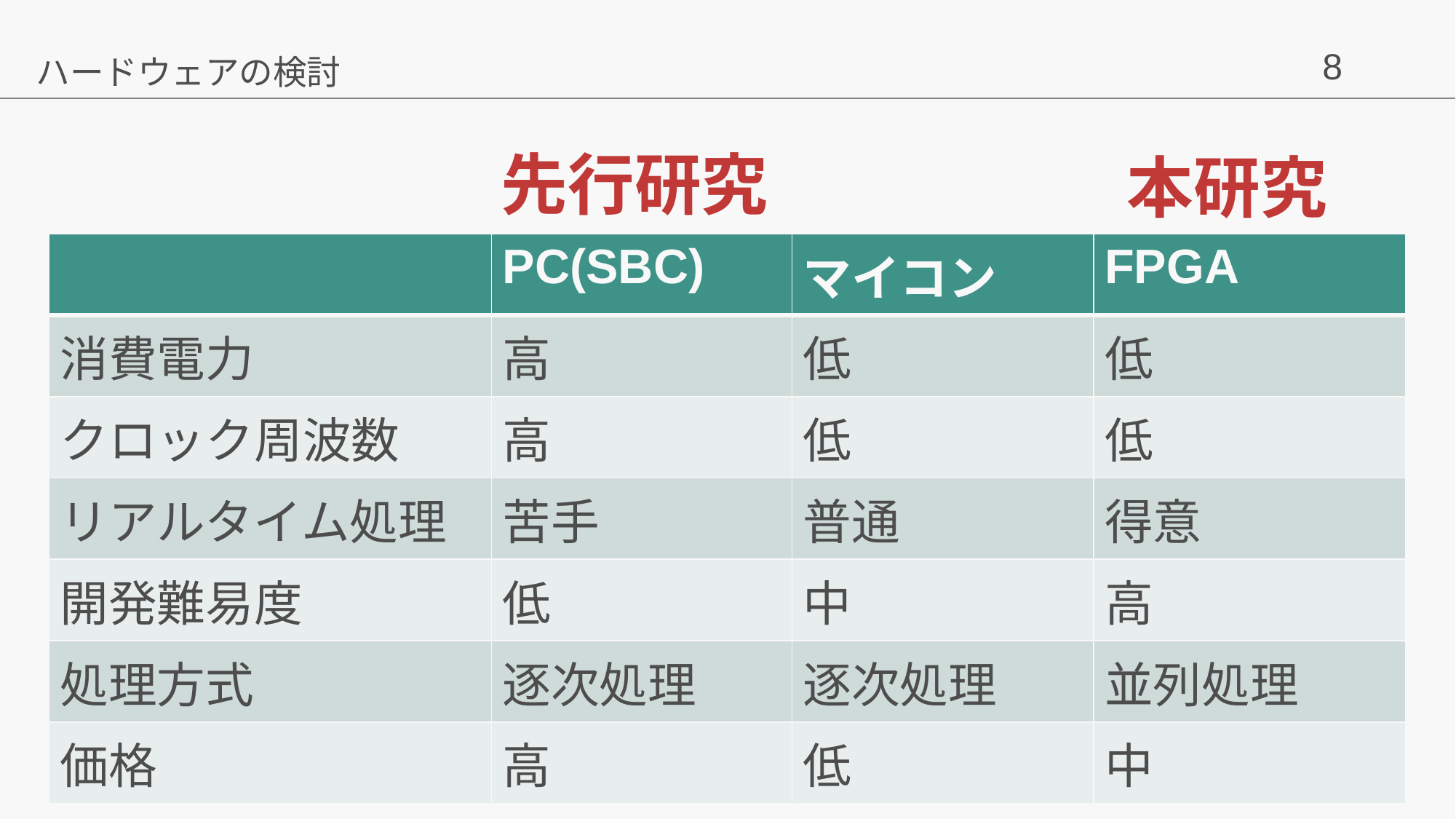

ハードウェアの検討
先行研究
本研究
|  | PC(SBC) | マイコン | FPGA |
| --- | --- | --- | --- |
| 消費電力 | 高 | 低 | 低 |
| クロック周波数 | 高 | 低 | 低 |
| リアルタイム処理 | 苦手 | 普通 | 得意 |
| 開発難易度 | 低 | 中 | 高 |
| 処理方式 | 逐次処理 | 逐次処理 | 並列処理 |
| 価格 | 高 | 低 | 中 |